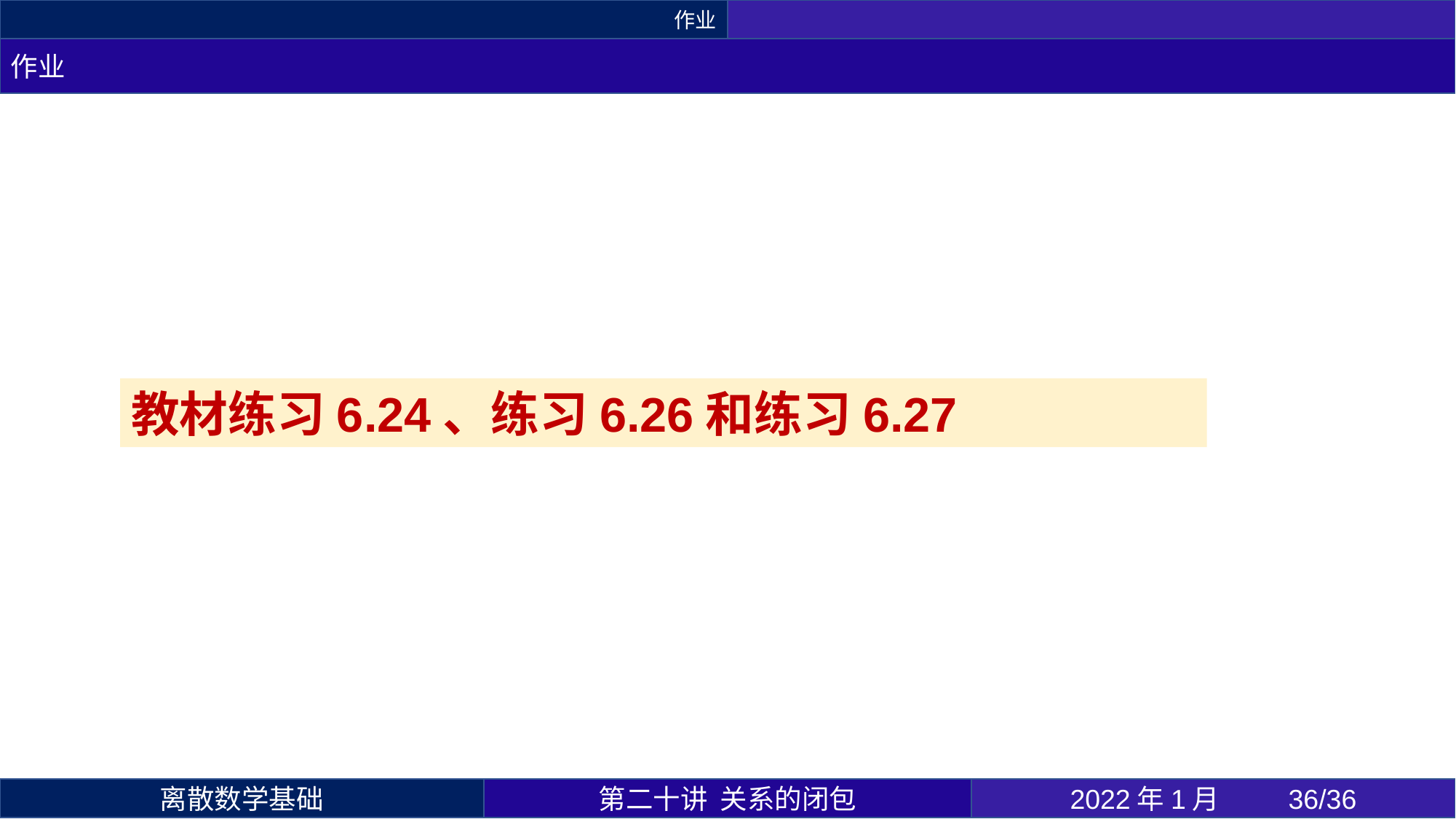

作业
作业
教材练习6.24、练习6.26和练习6.27
第二十讲  关系的闭包
2022年1月 	36/36
离散数学基础